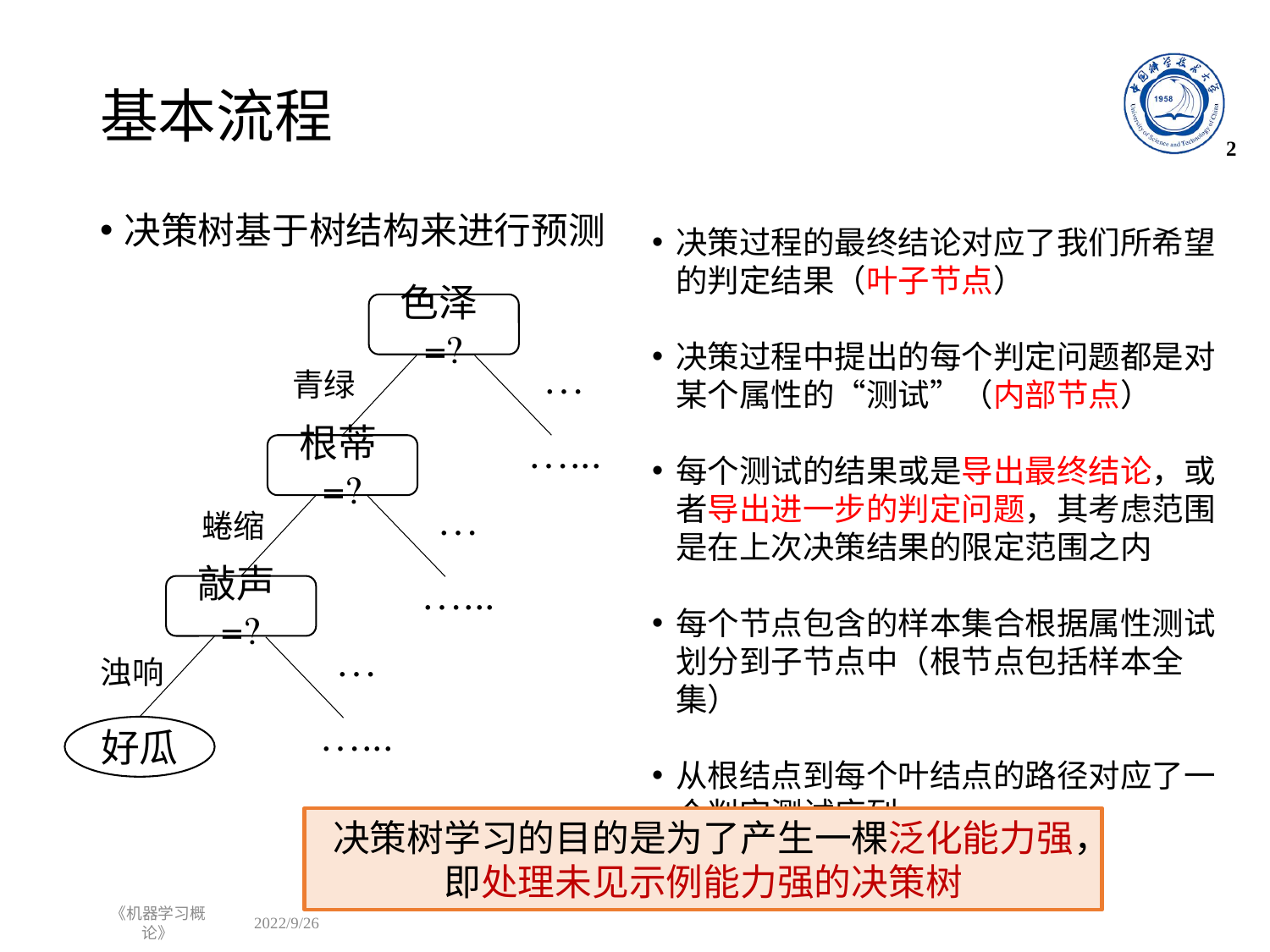

# 基本流程
2
决策树基于树结构来进行预测

决策过程的最终结论对应了我们所希望的判定结果（叶子节点）

决策过程中提出的每个判定问题都是对某个属性的“测试”（内部节点）

每个测试的结果或是导出最终结论，或者导出进一步的判定问题，其考虑范围是在上次决策结果的限定范围之内

每个节点包含的样本集合根据属性测试划分到子节点中（根节点包括样本全集）

从根结点到每个叶结点的路径对应了一个判定测试序列

色泽=?
…
青绿
…...
根蒂=?
…
蜷缩
…...
敲声=?
…
浊响
…...
好瓜
决策树学习的目的是为了产生一棵泛化能力强，即处理未见示例能力强的决策树
《机器学习概论》
2022/9/26